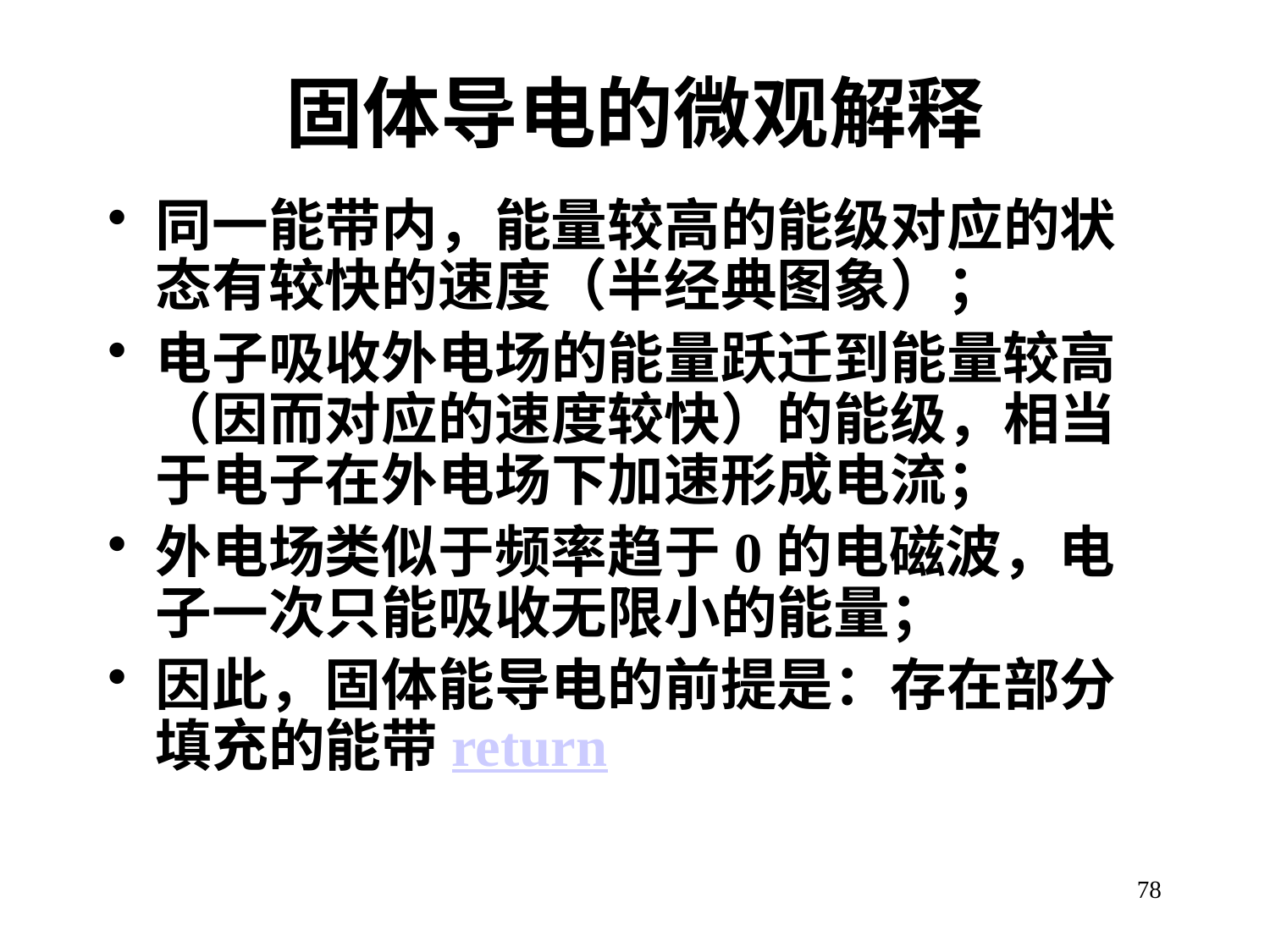

# 固体导电的微观解释
同一能带内，能量较高的能级对应的状态有较快的速度（半经典图象）；
电子吸收外电场的能量跃迁到能量较高（因而对应的速度较快）的能级，相当于电子在外电场下加速形成电流；
外电场类似于频率趋于0的电磁波，电子一次只能吸收无限小的能量；
因此，固体能导电的前提是：存在部分填充的能带return
78